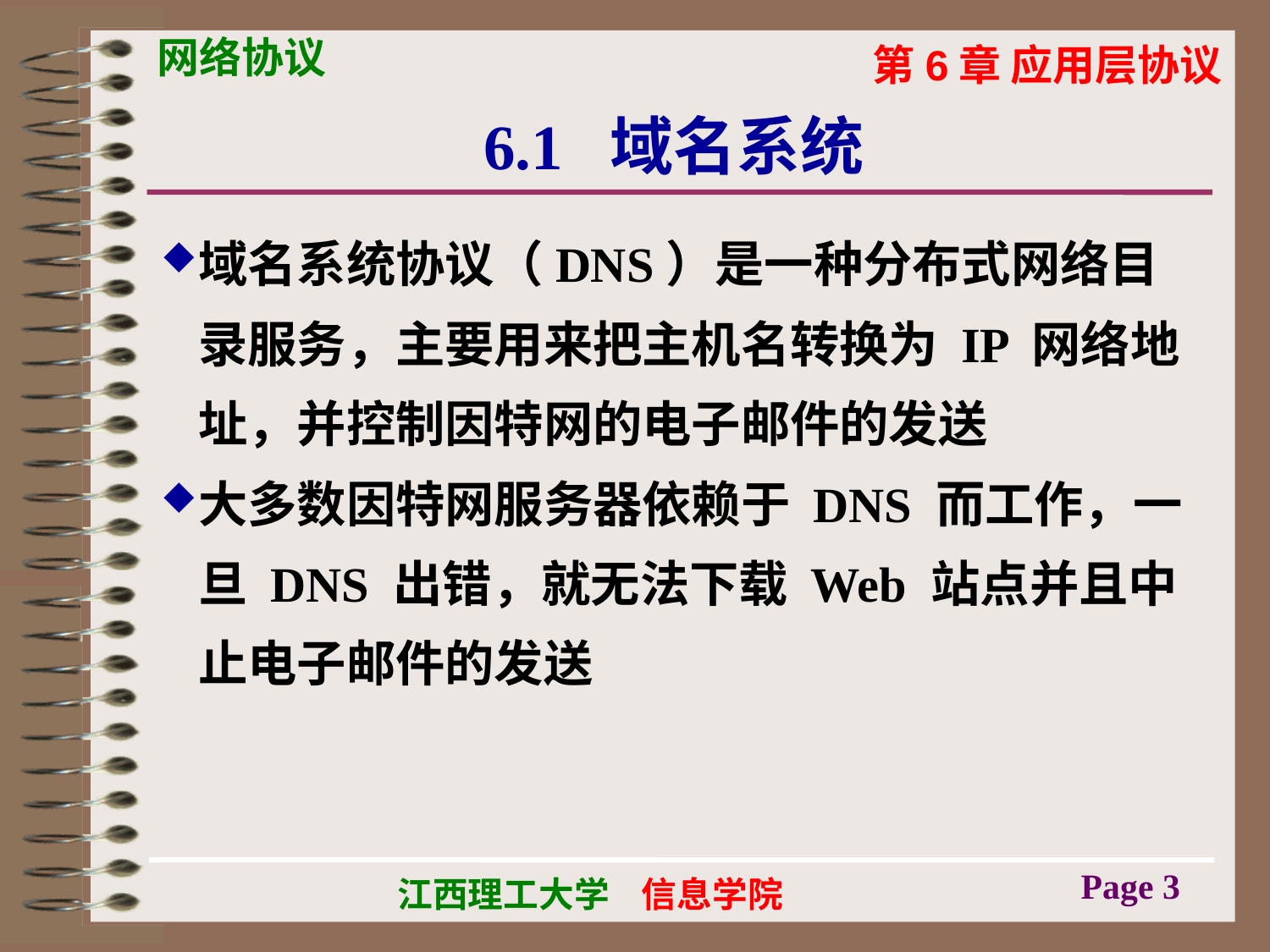

# 6.1  域名系统
域名系统协议（DNS）是一种分布式网络目录服务，主要用来把主机名转换为 IP 网络地址，并控制因特网的电子邮件的发送
大多数因特网服务器依赖于 DNS 而工作，一旦 DNS 出错，就无法下载 Web 站点并且中止电子邮件的发送
Page 3